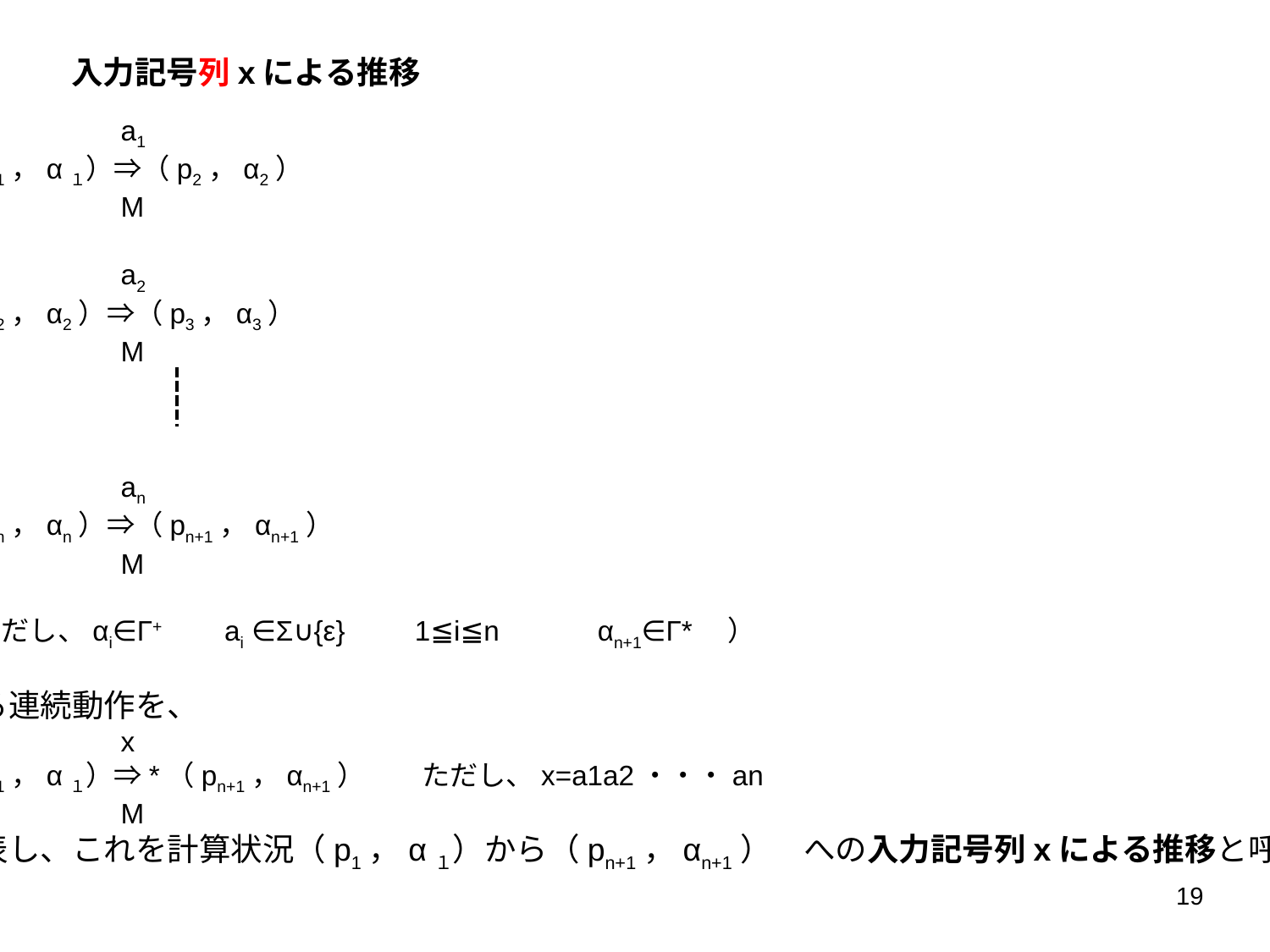

入力記号列xによる推移
　　　　　　a1
（p1，α１）⇒（p2，α2）
　　　　　　M

　　　　　　a2
（p2，α2）⇒（p3，α3）
　　　　　　M

　　　　　　an
（pn，αn）⇒（pn+1，αn+1）
　　　　　　M

（ただし、αi∈Γ+　　　ai ∈Σ∪{ε}　　1≦i≦n　　　αn+1∈Γ*　）

なる連続動作を、
　　　　　　x
（p1，α１）⇒*（pn+1，αn+1）　　ただし、x=a1a2・・・an
　　　　　　M
と表し、これを計算状況（p1，α１）から（pn+1，αn+1）　への入力記号列xによる推移と呼ぶ。
19